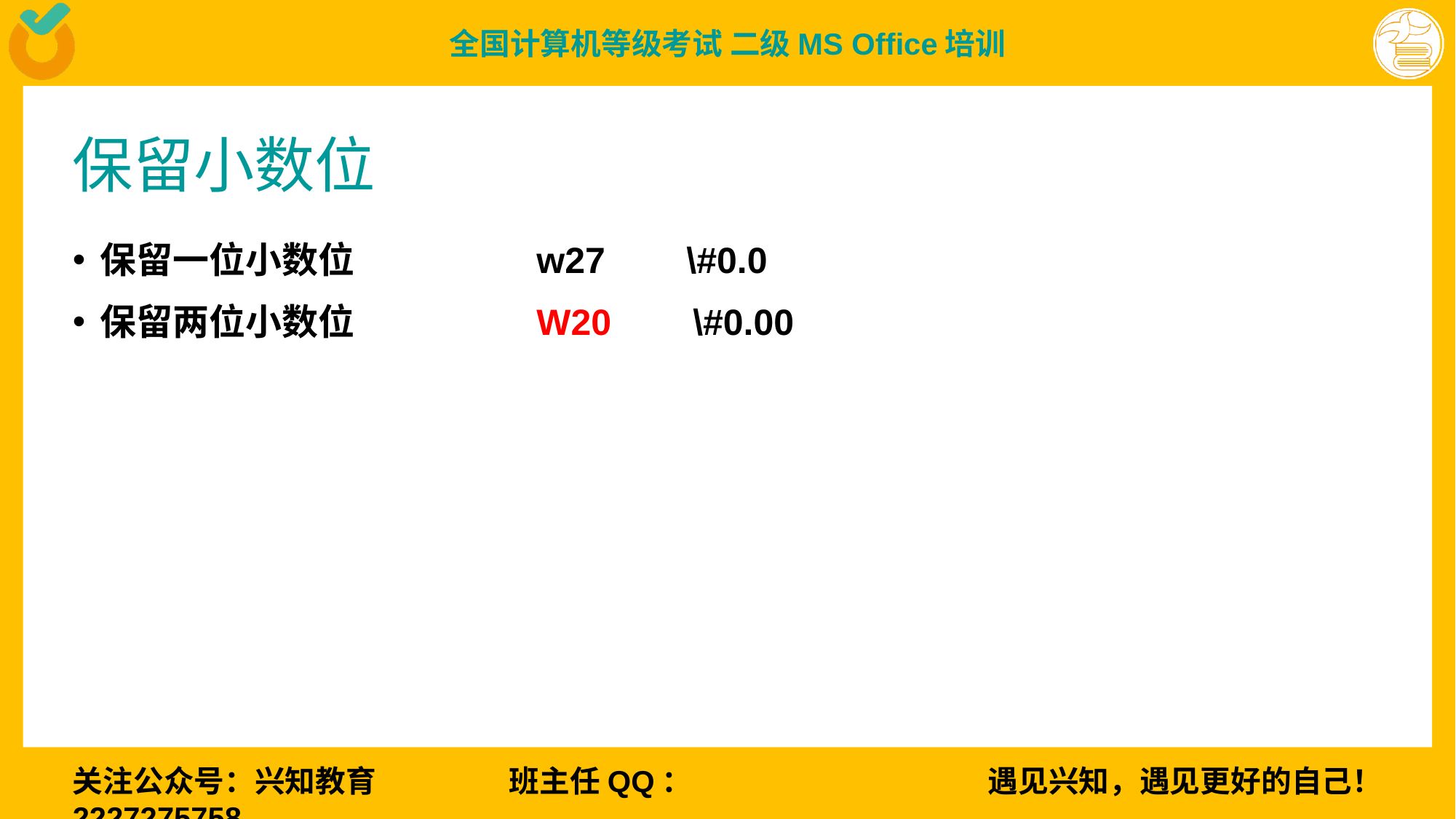

# 保留小数位
保留一位小数位		w27        \#0.0
保留两位小数位		W20        \#0.00